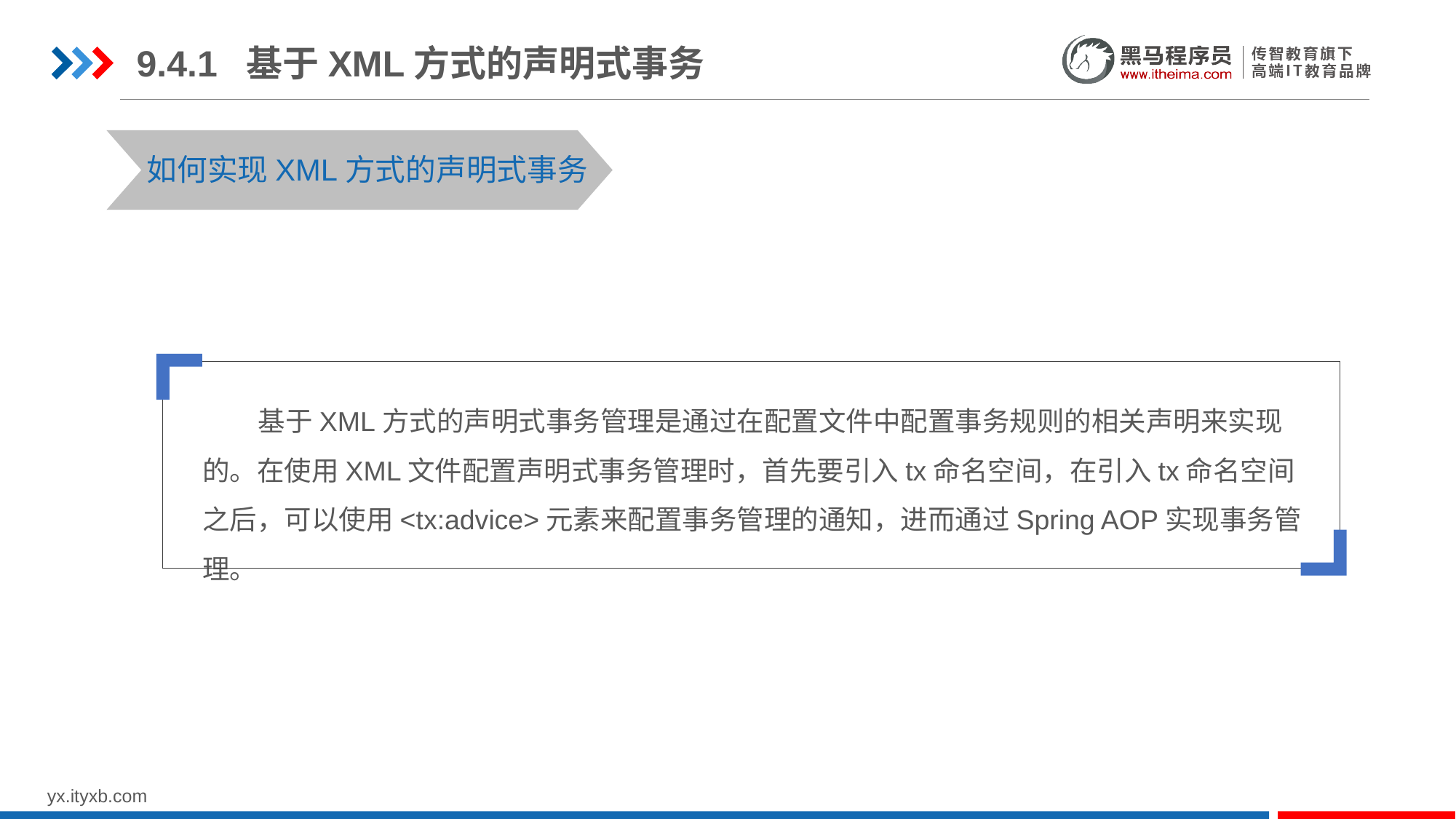

9.4.1  基于XML方式的声明式事务

如何实现XML方式的声明式事务

        基于XML方式的声明式事务管理是通过在配置文件中配置事务规则的相关声明来实现的。在使用XML文件配置声明式事务管理时，首先要引入tx命名空间，在引入tx命名空间之后，可以使用<tx:advice>元素来配置事务管理的通知，进而通过Spring AOP实现事务管理。